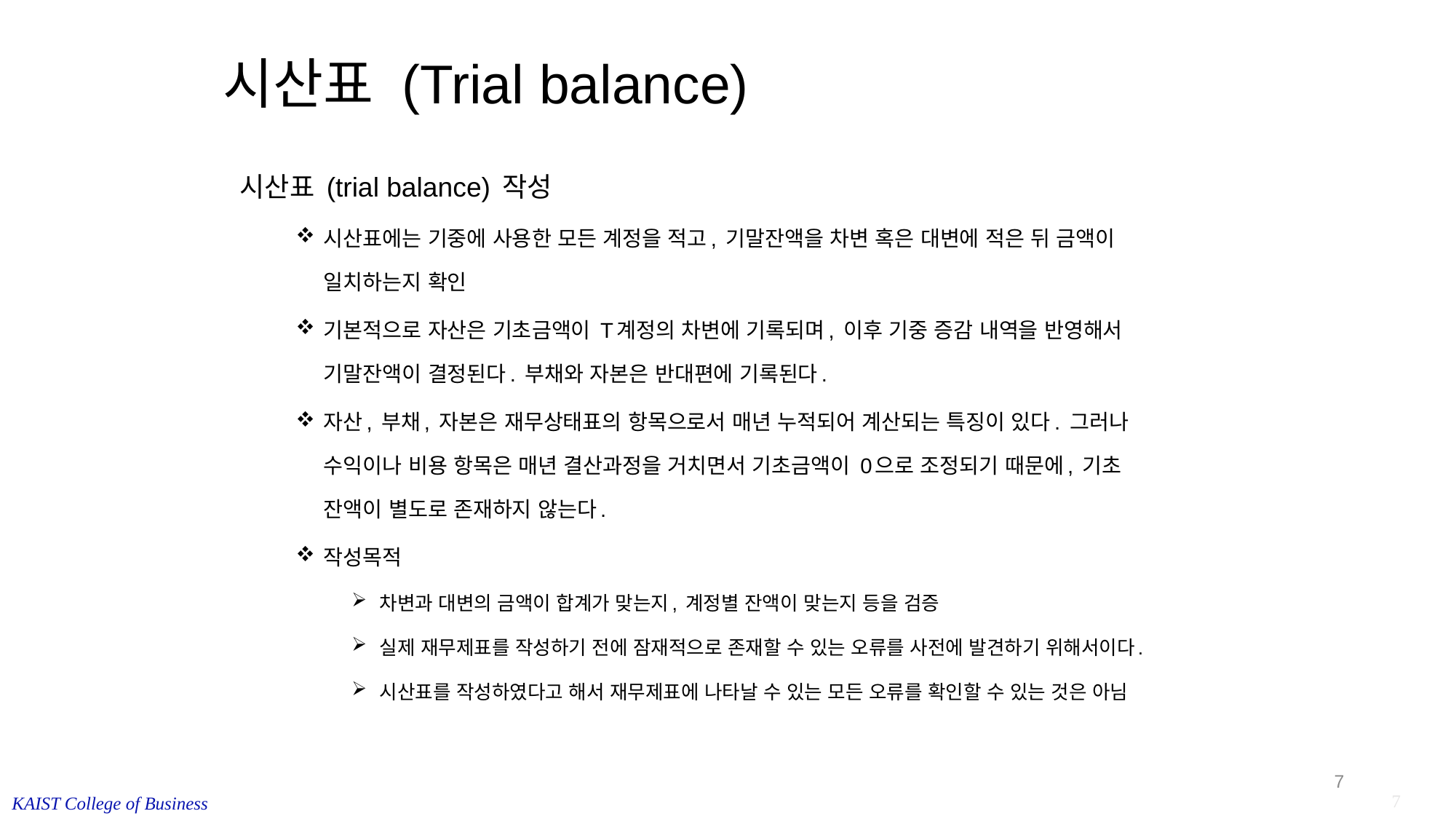

시산표 (Trial balance)

시산표 (trial balance) 작성
시산표에는 기중에 사용한 모든 계정을 적고, 기말잔액을 차변 혹은 대변에 적은 뒤 금액이 일치하는지 확인
기본적으로 자산은 기초금액이 T계정의 차변에 기록되며, 이후 기중 증감 내역을 반영해서 기말잔액이 결정된다. 부채와 자본은 반대편에 기록된다.
자산, 부채, 자본은 재무상태표의 항목으로서 매년 누적되어 계산되는 특징이 있다. 그러나 수익이나 비용 항목은 매년 결산과정을 거치면서 기초금액이 0으로 조정되기 때문에, 기초 잔액이 별도로 존재하지 않는다.
작성목적
차변과 대변의 금액이 합계가 맞는지, 계정별 잔액이 맞는지 등을 검증
실제 재무제표를 작성하기 전에 잠재적으로 존재할 수 있는 오류를 사전에 발견하기 위해서이다.
시산표를 작성하였다고 해서 재무제표에 나타날 수 있는 모든 오류를 확인할 수 있는 것은 아님
7